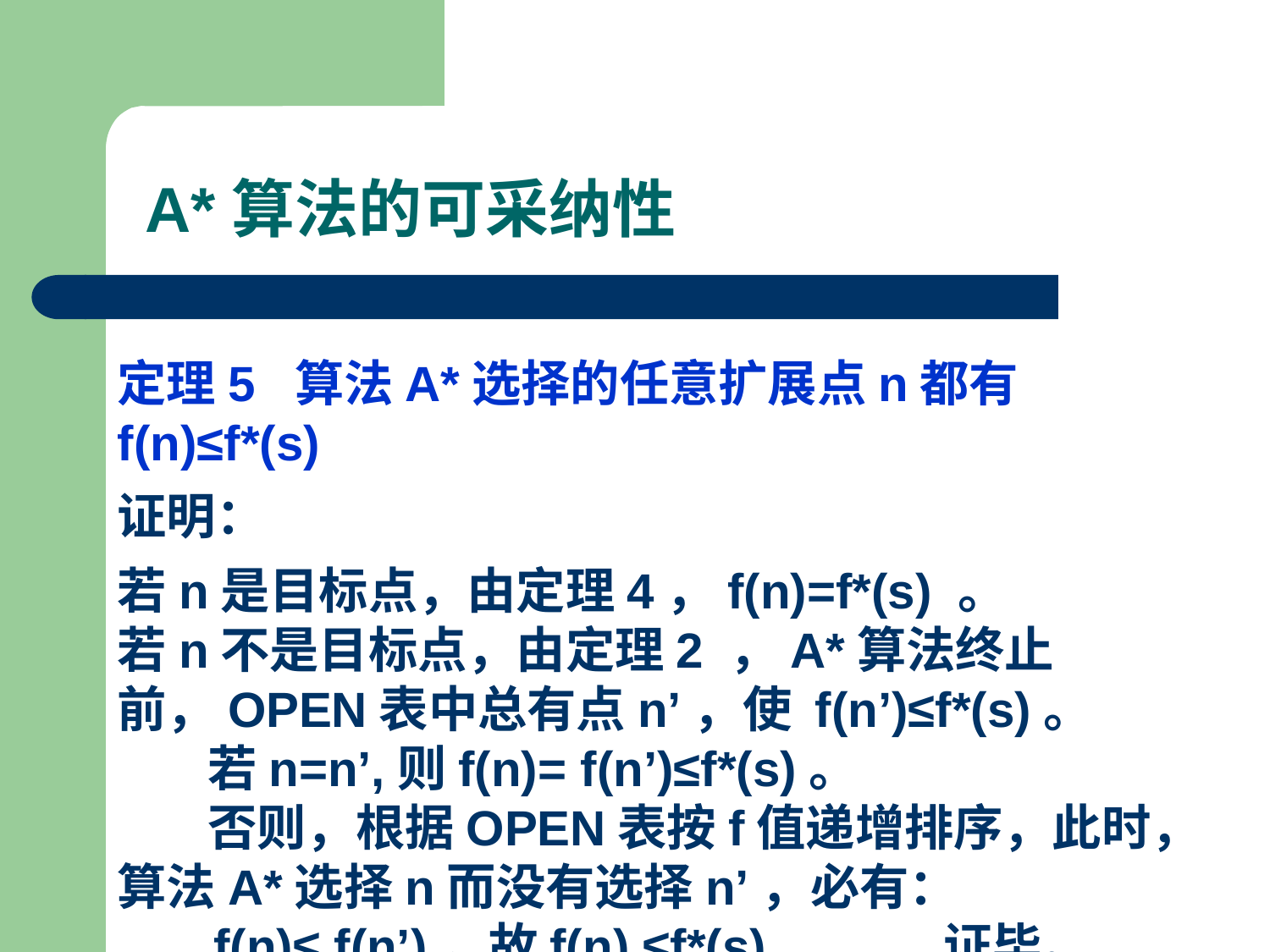

A*算法的可采纳性
定理5  算法A*选择的任意扩展点n都有f(n)≤f*(s)
证明：
若n是目标点，由定理4，f(n)=f*(s) 。
若n不是目标点，由定理2 ，A*算法终止前，OPEN表中总有点n’，使 f(n’)≤f*(s)。
       若n=n’,则f(n)= f(n’)≤f*(s)。
       否则，根据OPEN表按f值递增排序，此时，算法A*选择n而没有选择n’，必有：
       f(n)≤ f(n’)，故f(n) ≤f*(s)            证毕。
52